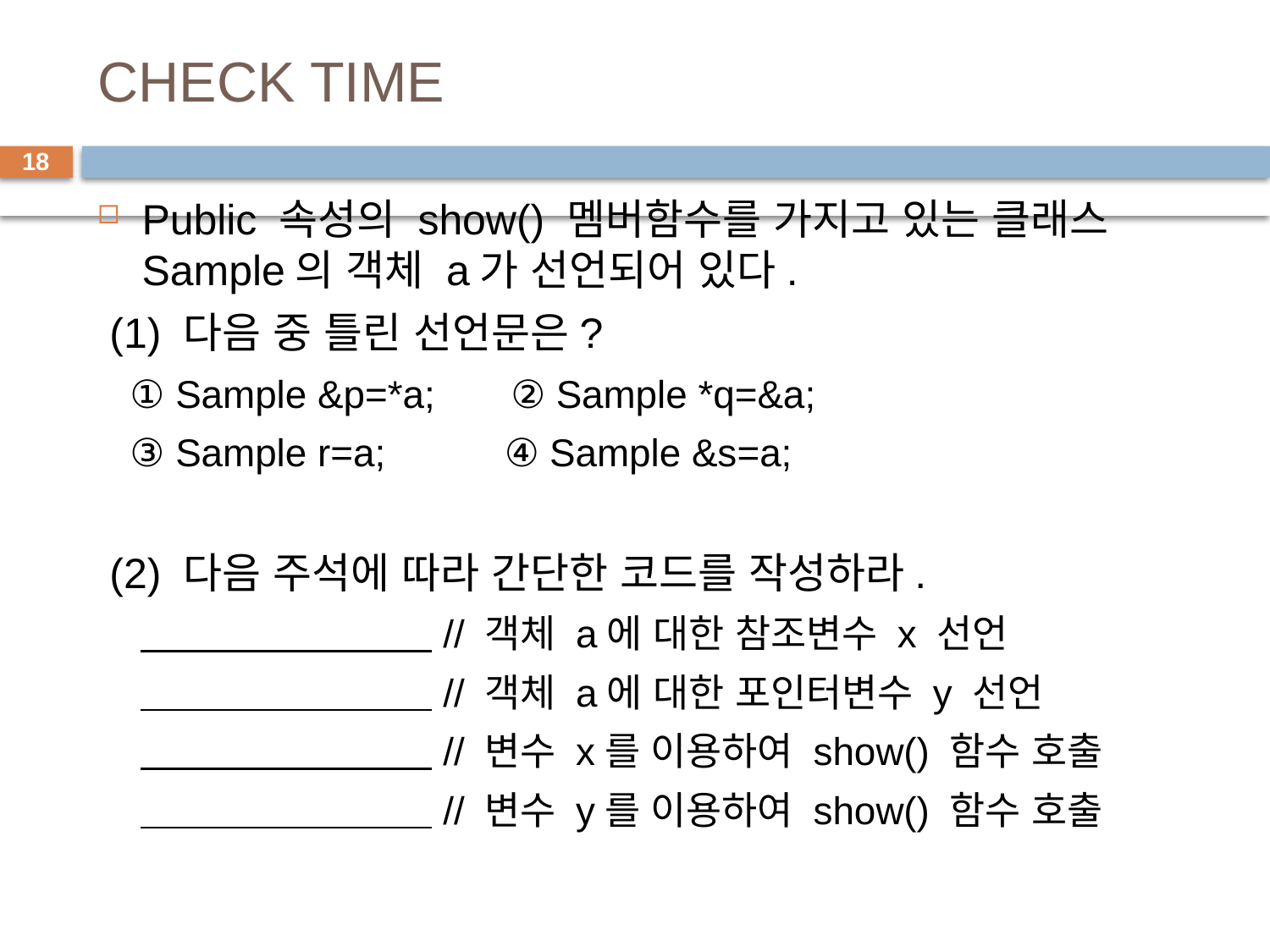

# CHECK TIME
18
Public 속성의 show() 멤버함수를 가지고 있는 클래스 Sample의 객체 a가 선언되어 있다.
 (1) 다음 중 틀린 선언문은?
   ① Sample &p=*a;       ② Sample *q=&a;
   ③ Sample r=a;           ④ Sample &s=a;

 (2) 다음 주석에 따라 간단한 코드를 작성하라.
                                // 객체 a에 대한 참조변수 x 선언
                                // 객체 a에 대한 포인터변수 y 선언
                                // 변수 x를 이용하여 show() 함수 호출
                                // 변수 y를 이용하여 show() 함수 호출